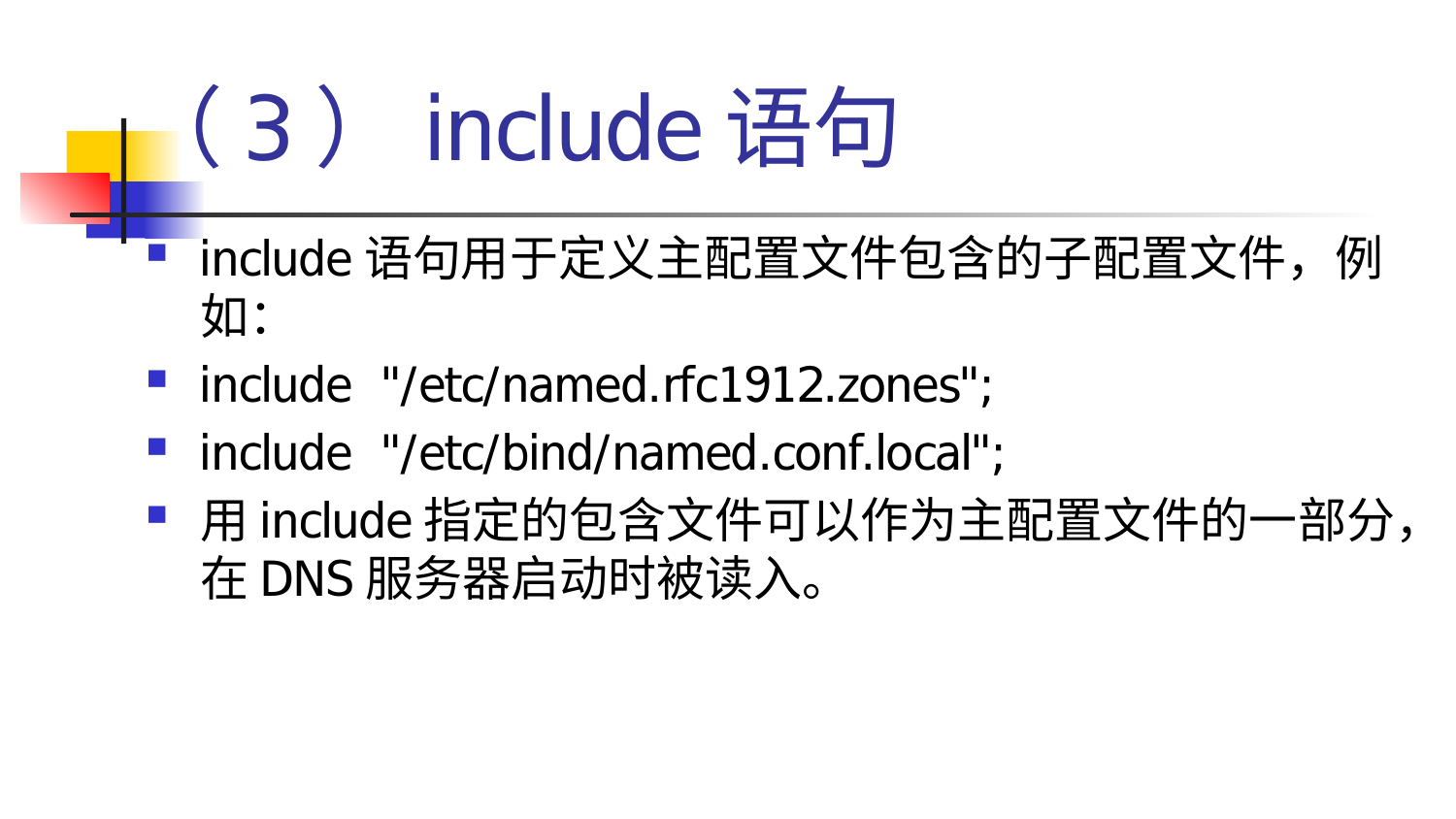

# （3）include语句
include语句用于定义主配置文件包含的子配置文件，例如：
include  "/etc/named.rfc1912.zones";
include  "/etc/bind/named.conf.local";
用include指定的包含文件可以作为主配置文件的一部分，在DNS服务器启动时被读入。